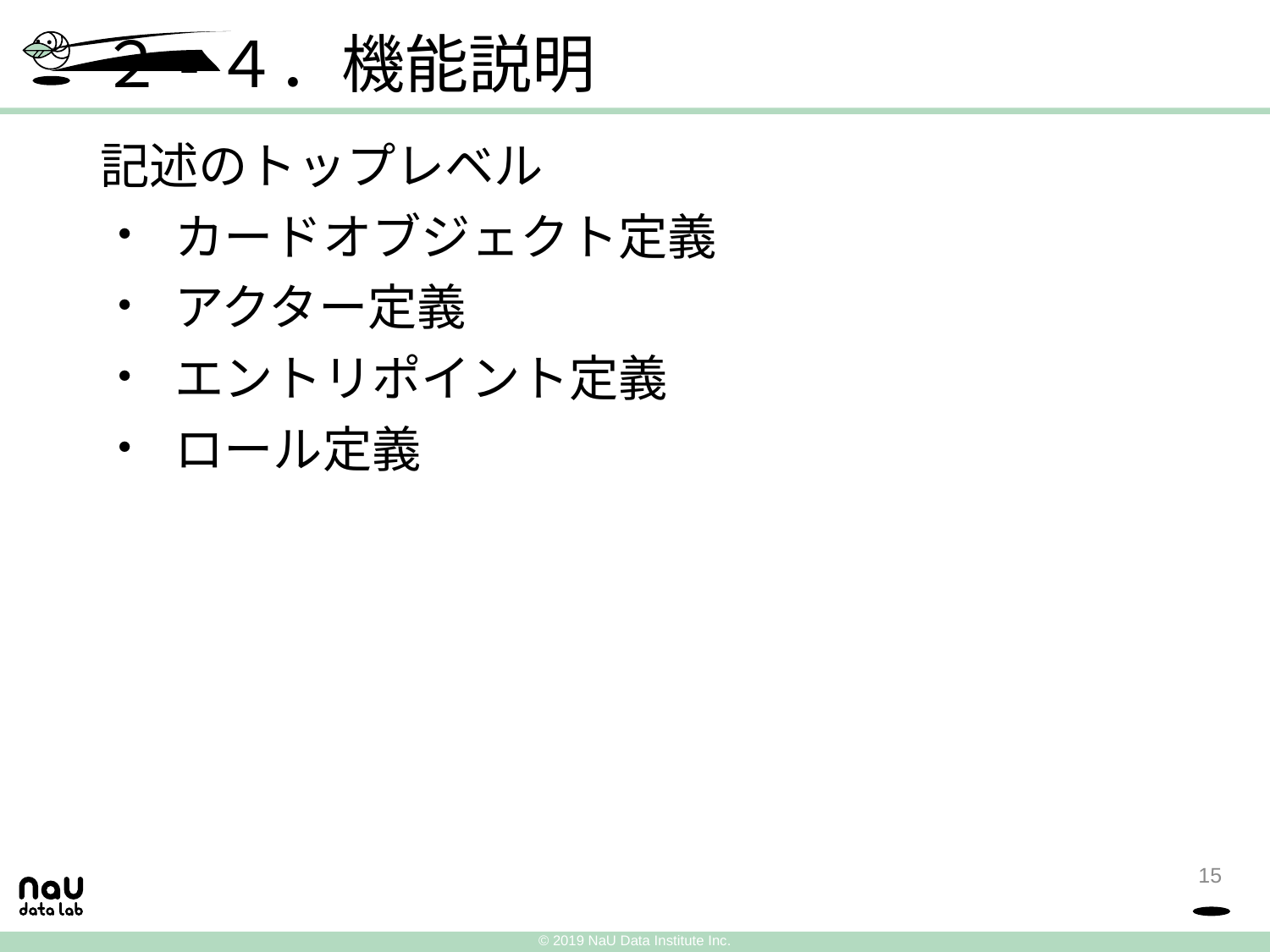

# ２-４．機能説明
記述のトップレベル
カードオブジェクト定義
アクター定義
エントリポイント定義
ロール定義
15